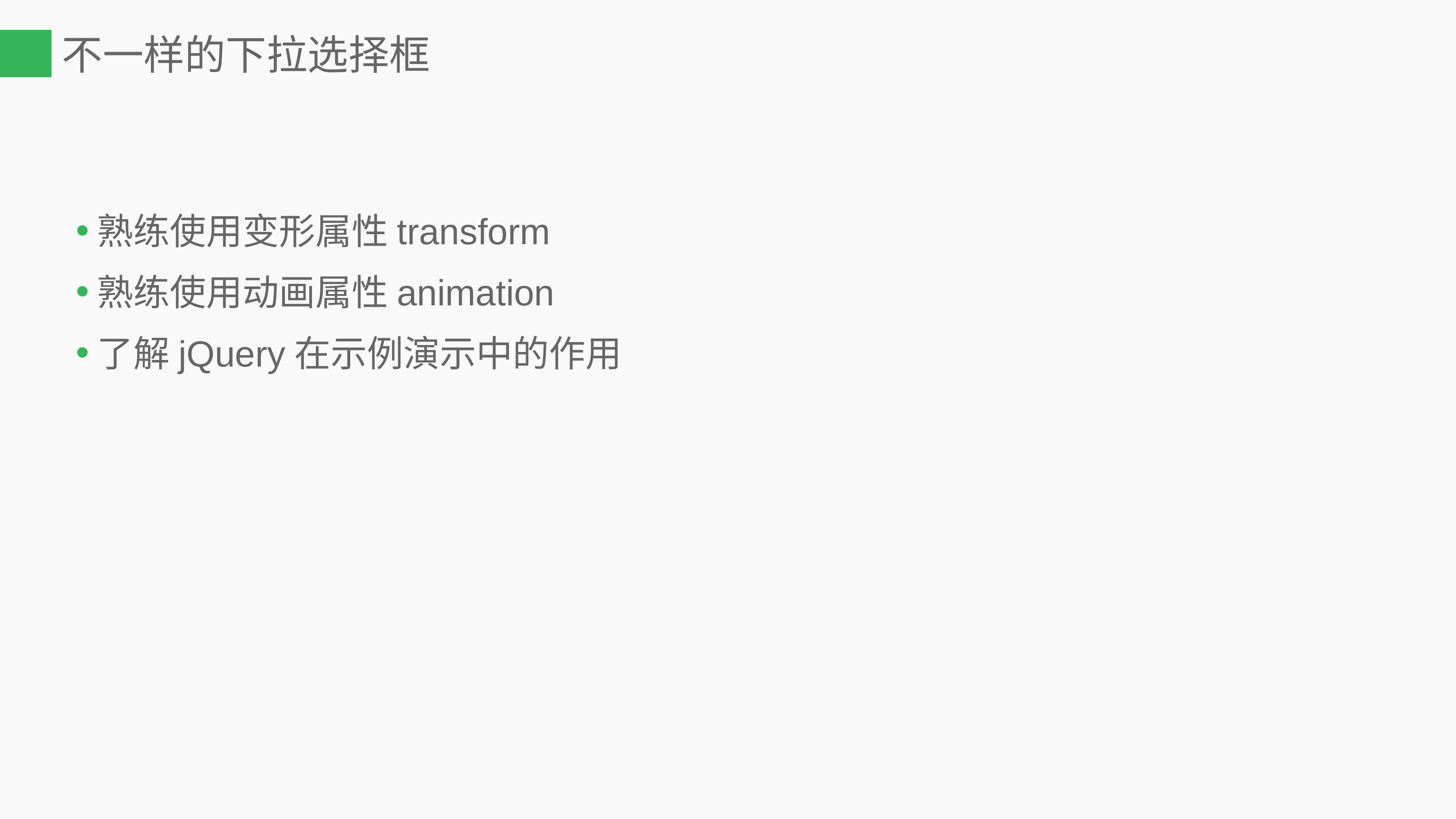

# 不一样的下拉选择框
熟练使用变形属性transform
熟练使用动画属性animation
了解jQuery在示例演示中的作用